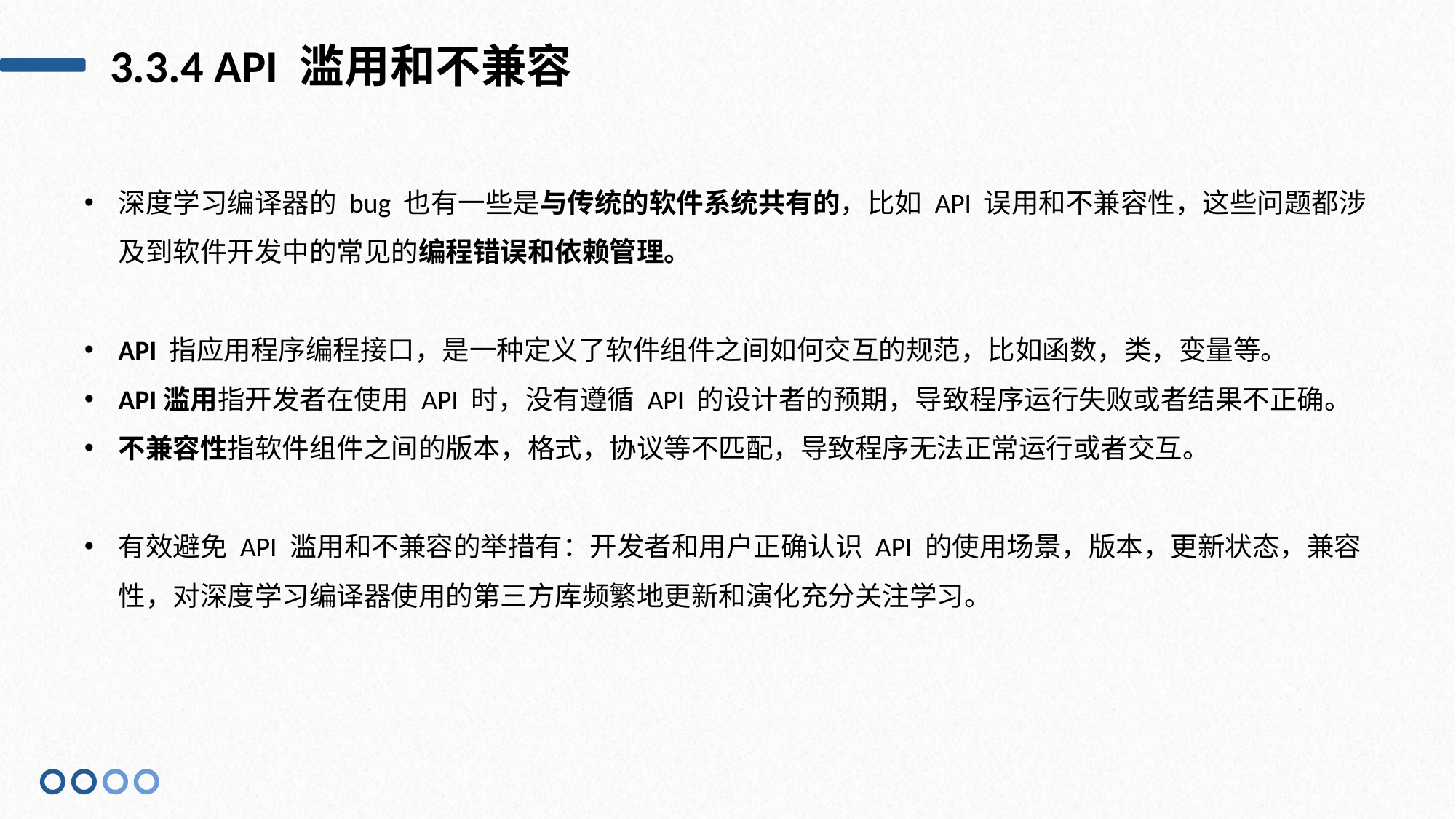

3.3.4 API 滥用和不兼容

深度学习编译器的 bug 也有一些是与传统的软件系统共有的，比如 API 误用和不兼容性，这些问题都涉及到软件开发中的常见的编程错误和依赖管理。

API 指应用程序编程接口，是一种定义了软件组件之间如何交互的规范，比如函数，类，变量等。
API滥用指开发者在使用 API 时，没有遵循 API 的设计者的预期，导致程序运行失败或者结果不正确。
不兼容性指软件组件之间的版本，格式，协议等不匹配，导致程序无法正常运行或者交互。

有效避免 API 滥用和不兼容的举措有：开发者和用户正确认识 API 的使用场景，版本，更新状态，兼容性，对深度学习编译器使用的第三方库频繁地更新和演化充分关注学习。